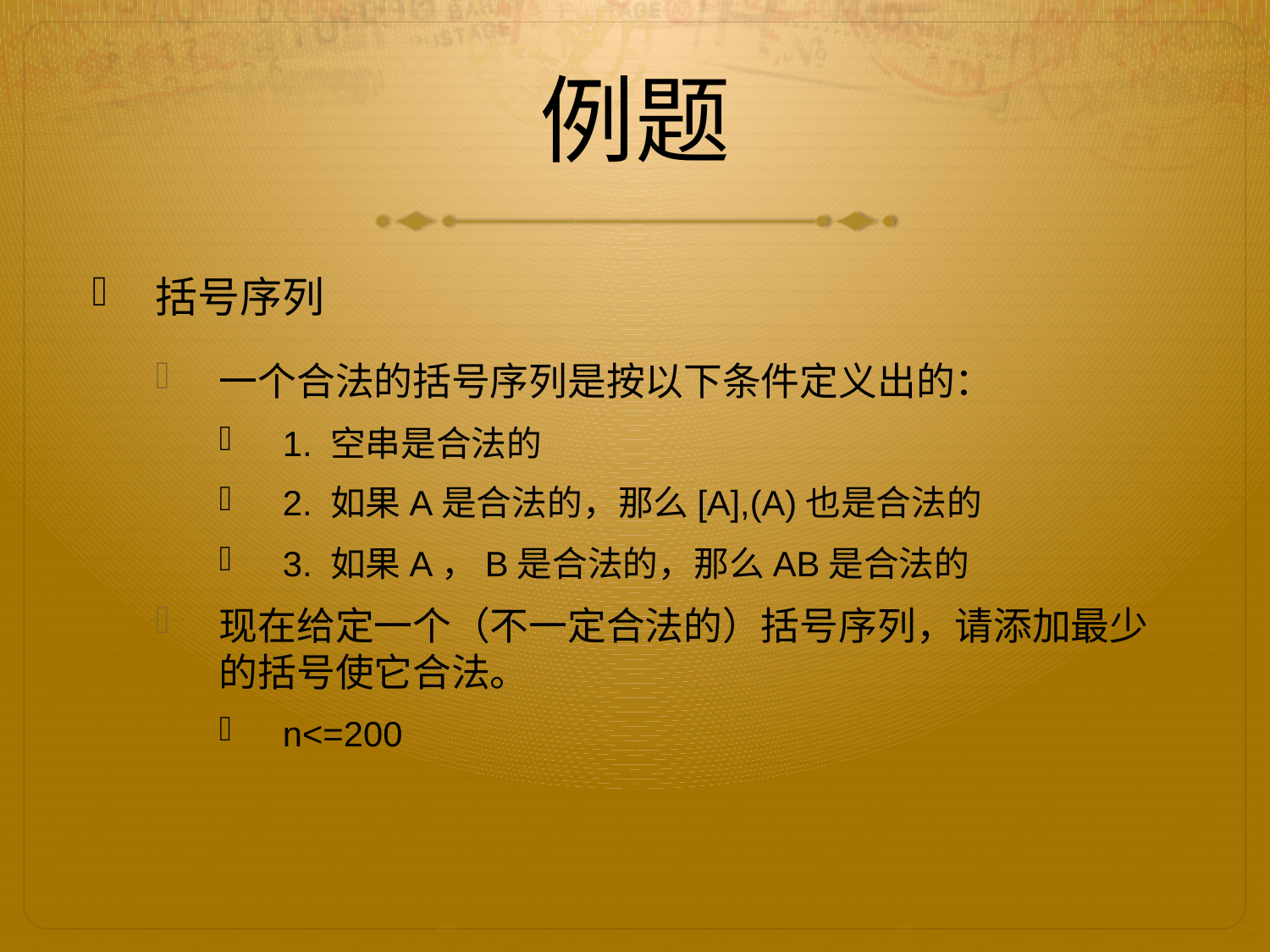

# 例题
括号序列
一个合法的括号序列是按以下条件定义出的：
1. 空串是合法的
2. 如果A是合法的，那么[A],(A)也是合法的
3. 如果A，B是合法的，那么AB是合法的
现在给定一个（不一定合法的）括号序列，请添加最少的括号使它合法。
n<=200